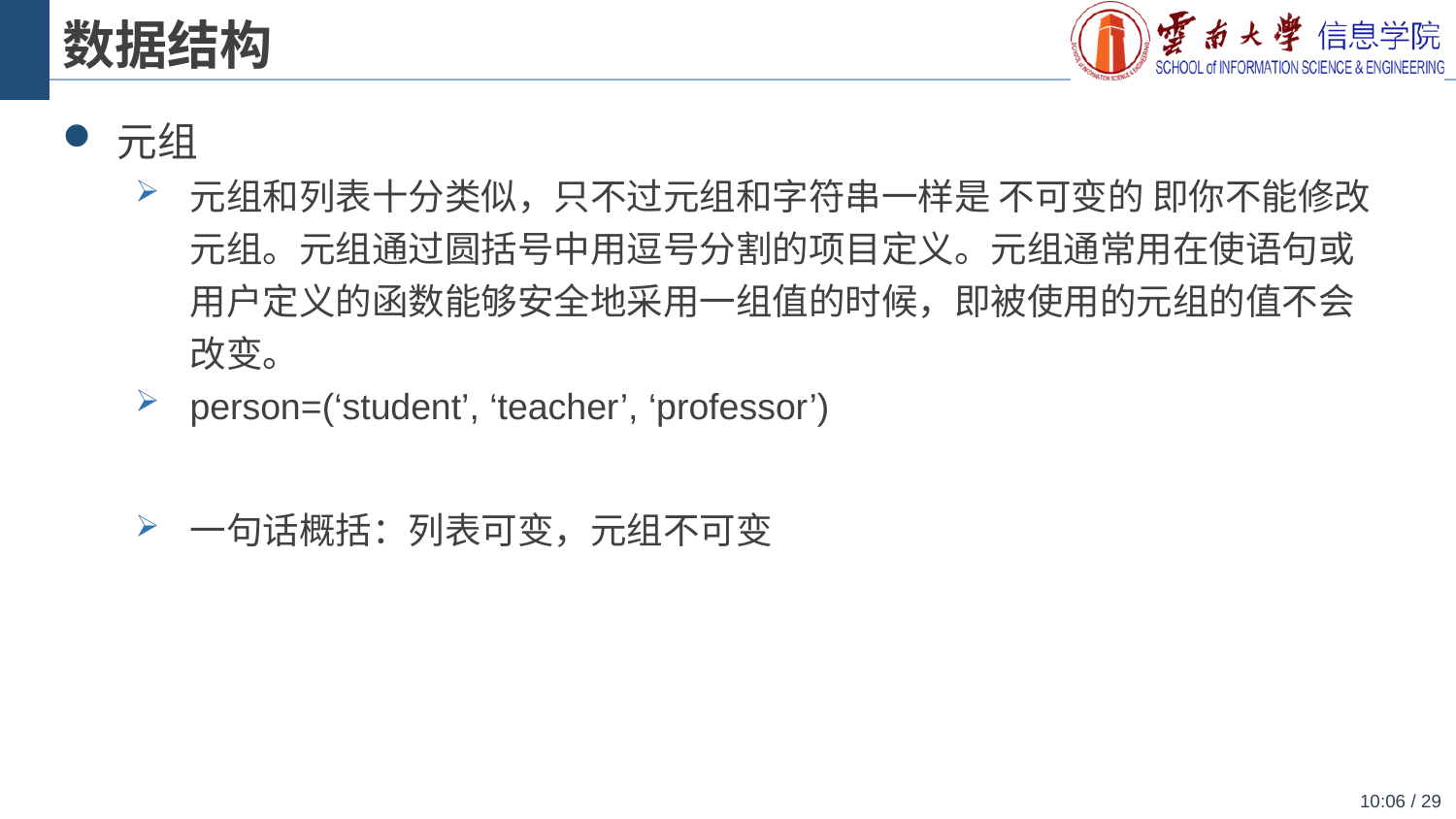

# 数据结构
元组
元组和列表十分类似，只不过元组和字符串一样是 不可变的 即你不能修改元组。元组通过圆括号中用逗号分割的项目定义。元组通常用在使语句或用户定义的函数能够安全地采用一组值的时候，即被使用的元组的值不会改变。
person=(‘student’, ‘teacher’, ‘professor’)

一句话概括：列表可变，元组不可变